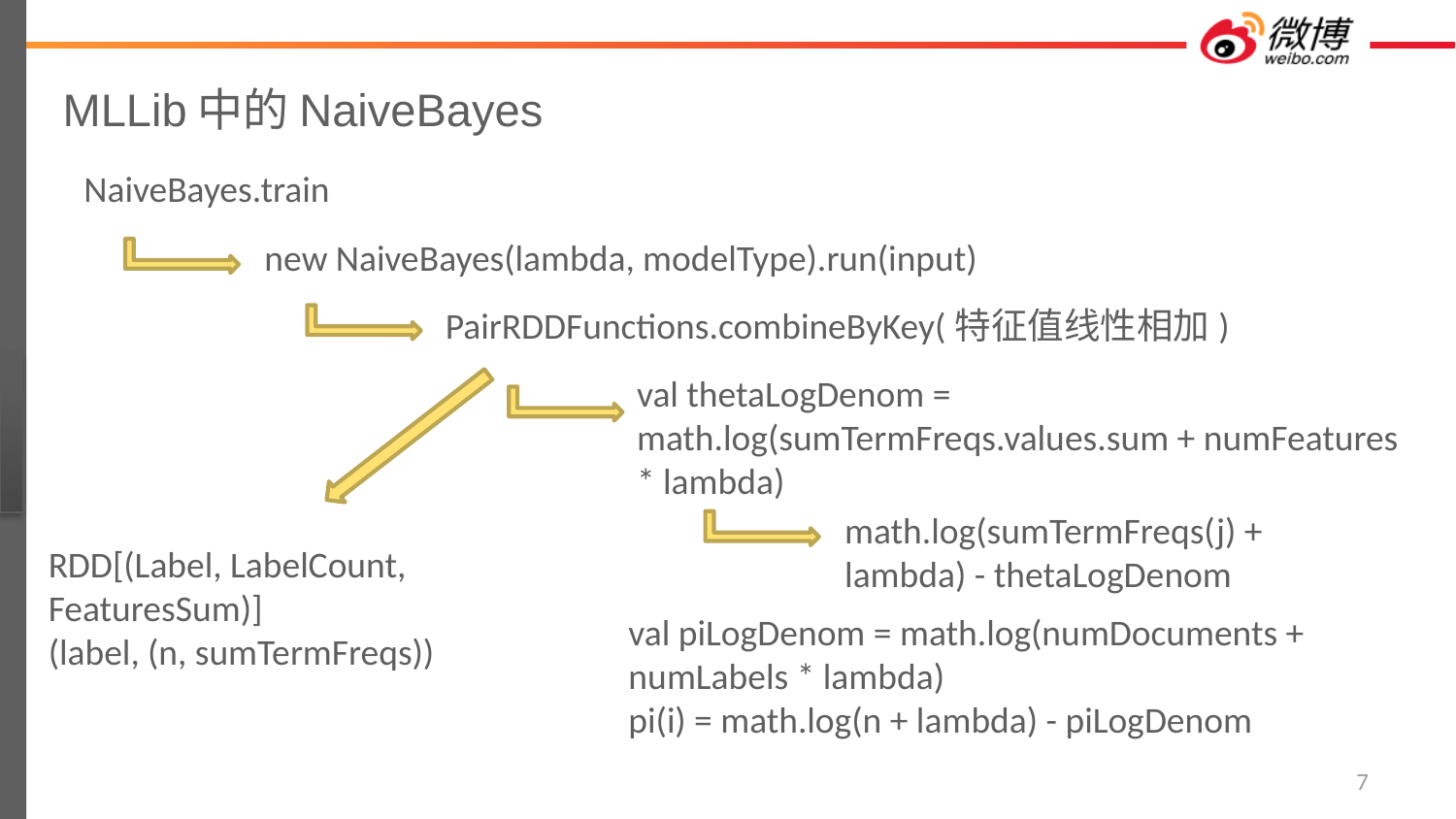

# MLLib中的NaiveBayes
NaiveBayes.train

new NaiveBayes(lambda, modelType).run(input)

PairRDDFunctions.combineByKey(特征值线性相加)

val thetaLogDenom = math.log(sumTermFreqs.values.sum + numFeatures * lambda)

math.log(sumTermFreqs(j) + lambda) - thetaLogDenom
RDD[(Label, LabelCount, FeaturesSum)]
(label, (n, sumTermFreqs))
val piLogDenom = math.log(numDocuments + numLabels * lambda)
pi(i) = math.log(n + lambda) - piLogDenom

7